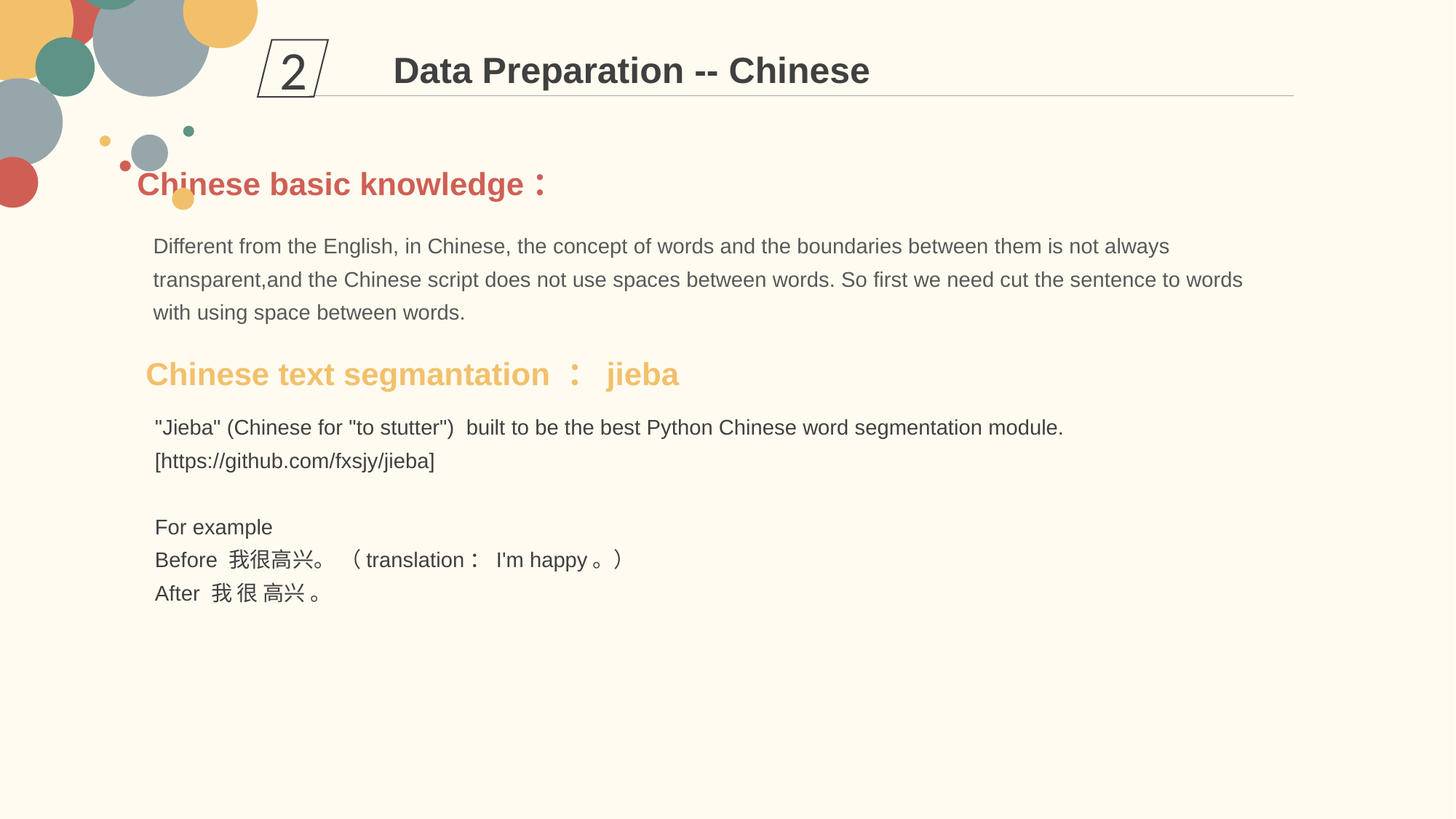

2
Data Preparation -- Chinese
Chinese basic knowledge：
Different from the English, in Chinese, the concept of words and the boundaries between them is not always transparent,and the Chinese script does not use spaces between words. So first we need cut the sentence to words with using space between words.
Chinese text segmantation ：jieba
"Jieba" (Chinese for "to stutter")  built to be the best Python Chinese word segmentation module.
[https://github.com/fxsjy/jieba]

For example
Before 我很高兴。 （translation：I'm happy。）
After 我 很 高兴 。
延时符